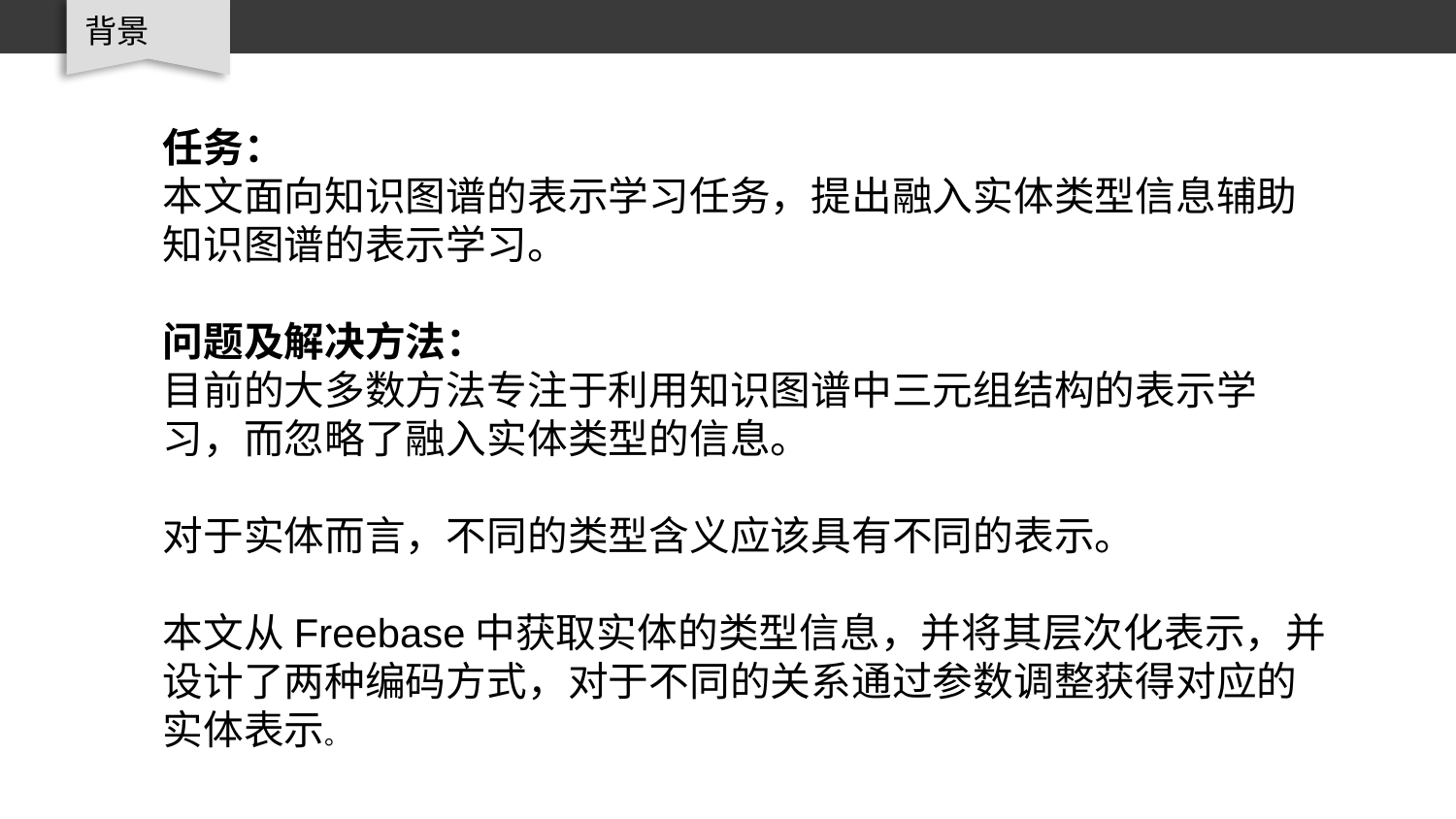

背景

任务：
本文面向知识图谱的表示学习任务，提出融入实体类型信息辅助知识图谱的表示学习。

问题及解决方法：
目前的大多数方法专注于利用知识图谱中三元组结构的表示学习，而忽略了融入实体类型的信息。

对于实体而言，不同的类型含义应该具有不同的表示。

本文从Freebase中获取实体的类型信息，并将其层次化表示，并设计了两种编码方式，对于不同的关系通过参数调整获得对应的实体表示。